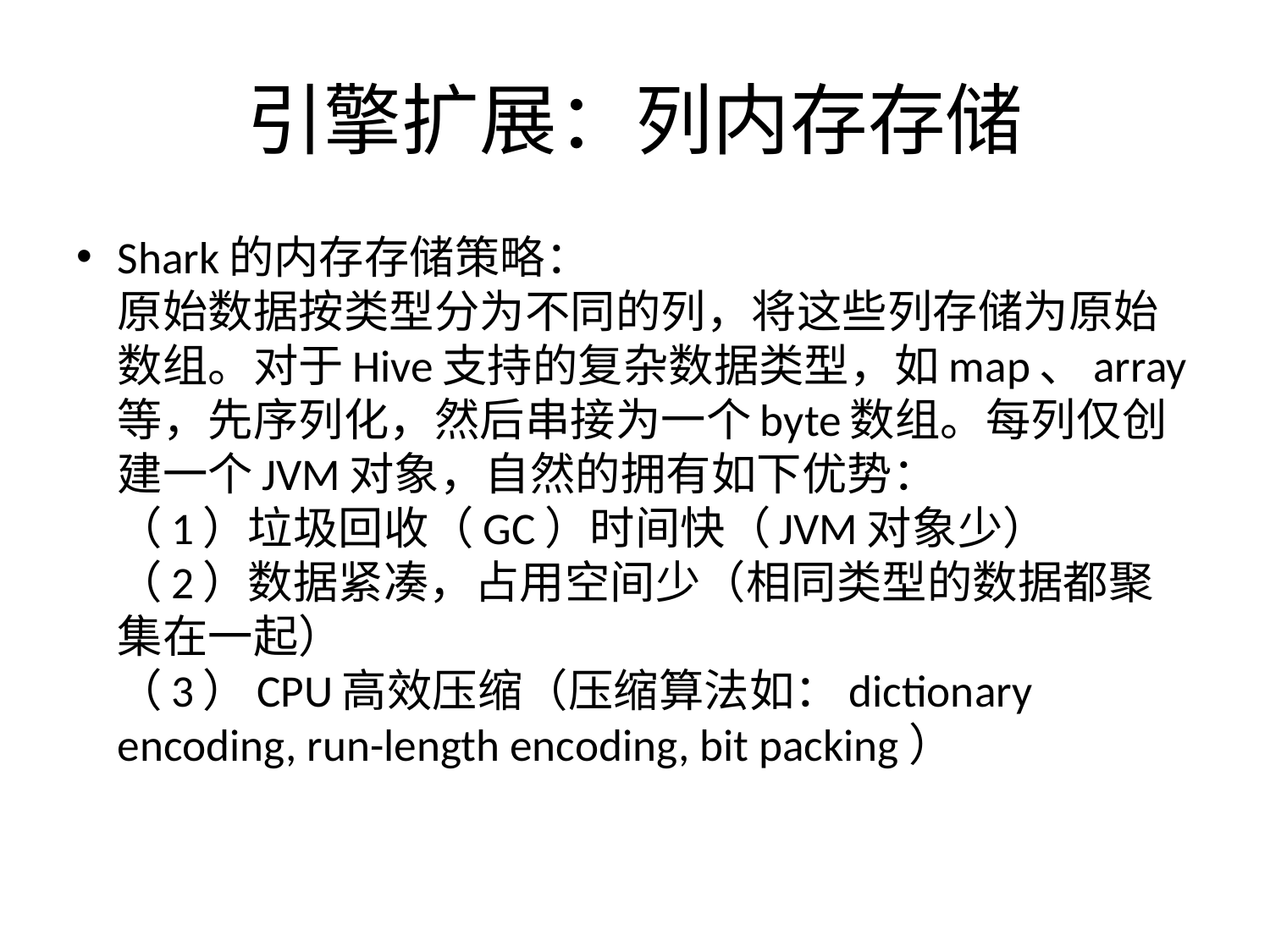

# 引擎扩展：列内存存储
Shark的内存存储策略：
原始数据按类型分为不同的列，将这些列存储为原始数组。对于Hive支持的复杂数据类型，如map、array等，先序列化，然后串接为一个byte数组。每列仅创建一个JVM对象，自然的拥有如下优势：
（1）垃圾回收（GC）时间快（JVM对象少）
（2）数据紧凑，占用空间少（相同类型的数据都聚集在一起）
（3）CPU高效压缩（压缩算法如：dictionary encoding, run-length encoding, bit packing）